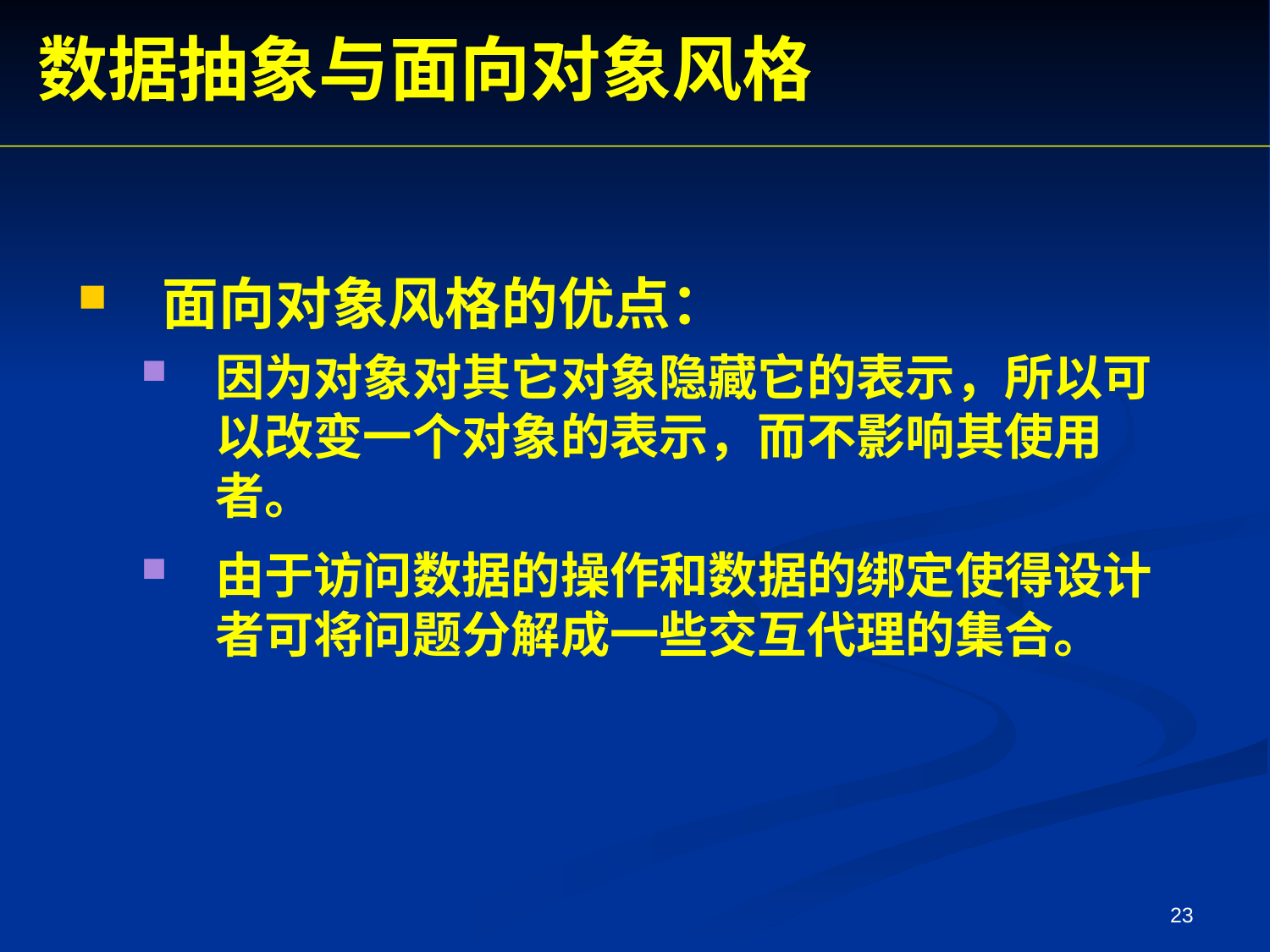

数据抽象与面向对象风格

面向对象风格的优点：
因为对象对其它对象隐藏它的表示，所以可以改变一个对象的表示，而不影响其使用者。
由于访问数据的操作和数据的绑定使得设计者可将问题分解成一些交互代理的集合。
23